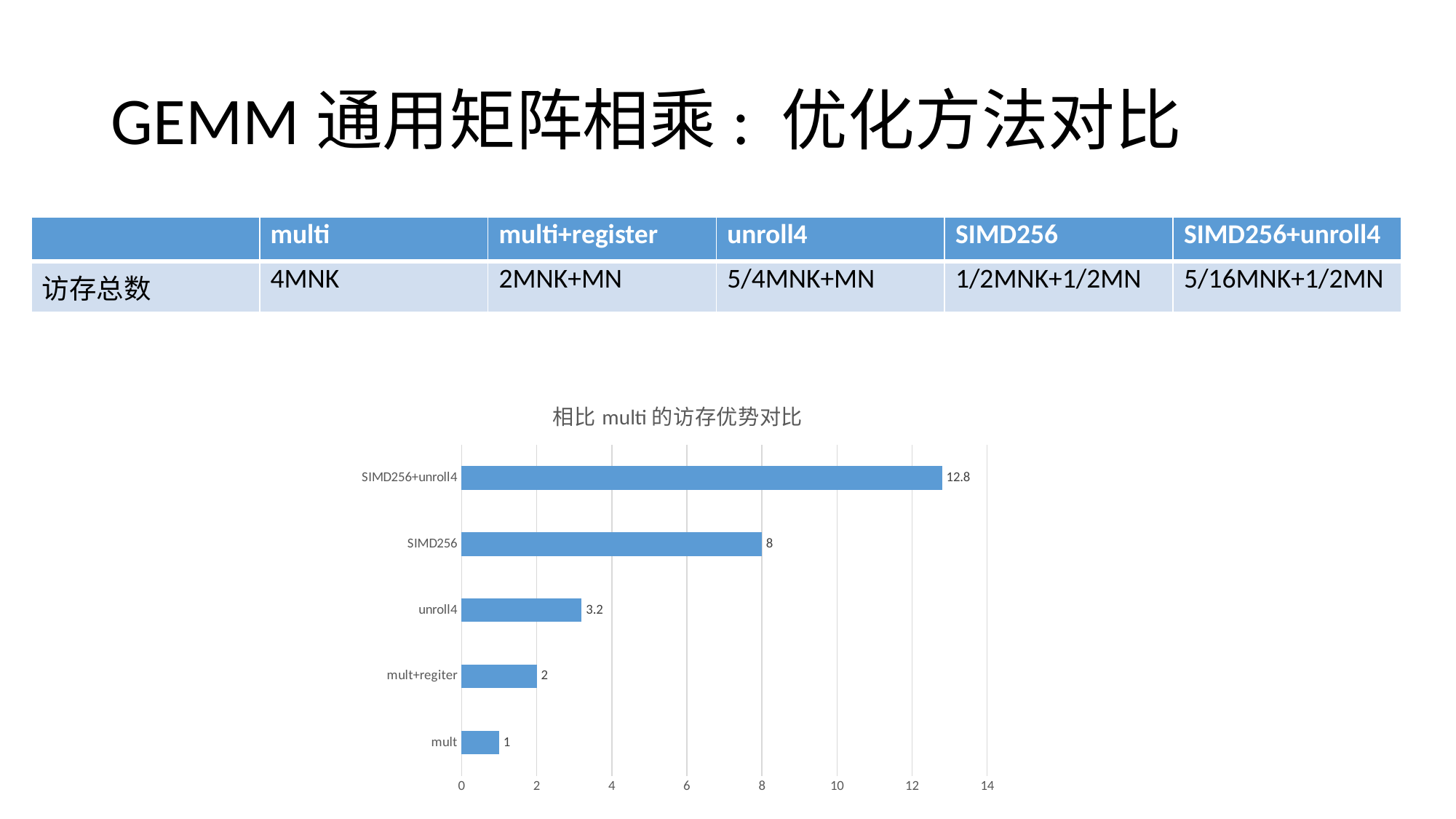

# GEMM通用矩阵相乘: 优化方法对比
|  | multi | multi+register | unroll4 | SIMD256 | SIMD256+unroll4 |
| --- | --- | --- | --- | --- | --- |
| 访存总数 | 4MNK | 2MNK+MN | 5/4MNK+MN | 1/2MNK+1/2MN | 5/16MNK+1/2MN |

### Chart: 相比multi的访存优势对比

| Category |  |
|---|---|
| mult | 1.0 |
| mult+regiter | 2.0 |
| unroll4 | 3.2 |
| SIMD256 | 8.0 |
| SIMD256+unroll4 | 12.8 |